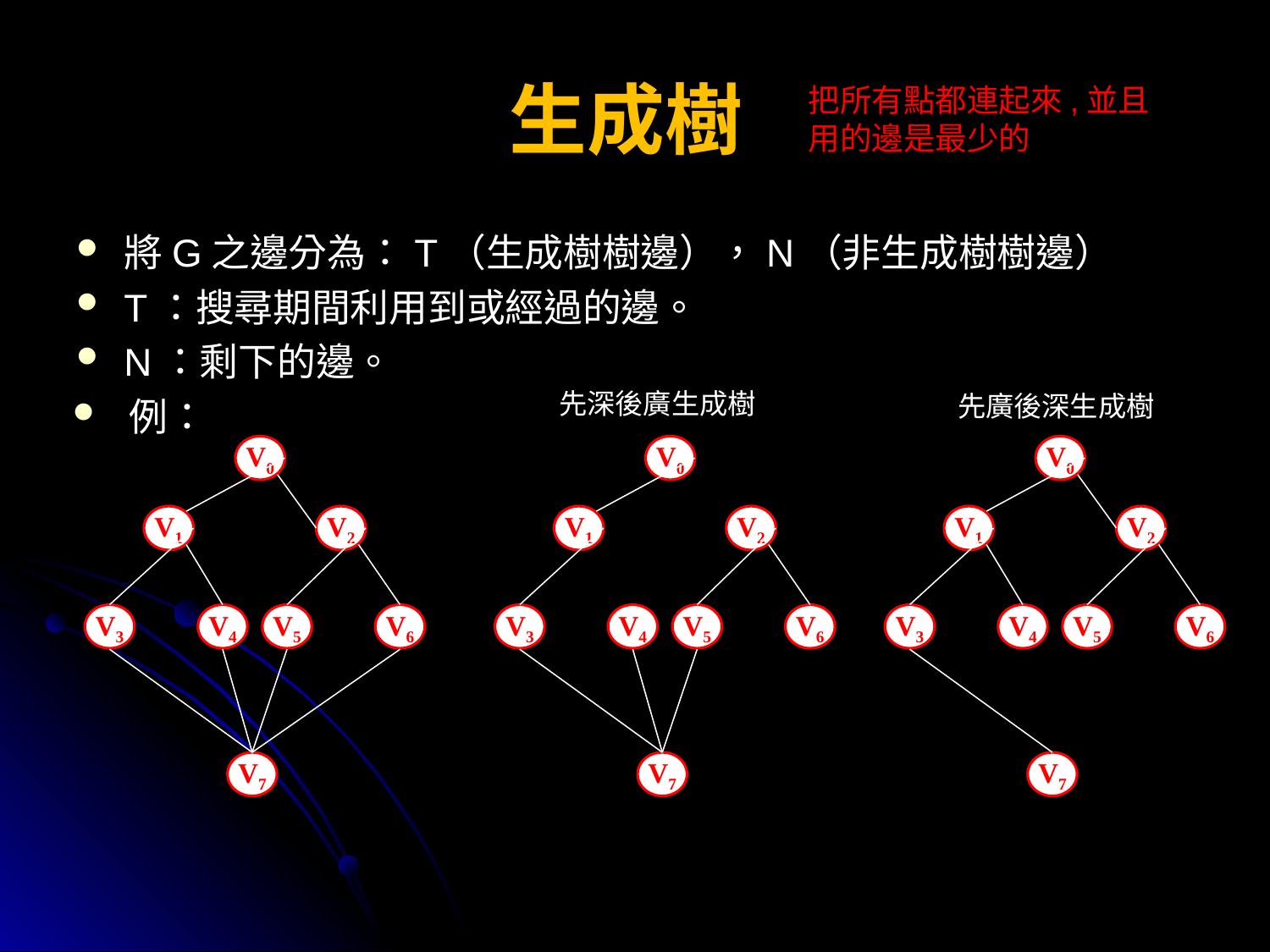

# 生成樹
把所有點都連起來,並且
用的邊是最少的
將G之邊分為：T（生成樹樹邊），N（非生成樹樹邊）
T：搜尋期間利用到或經過的邊。
N：剩下的邊。
先深後廣生成樹
先廣後深生成樹
  例：
V0
V1
V2
V3
V4
V5
V6
V7
V0
V1
V2
V3
V4
V5
V6
V7
V0
V1
V2
V3
V4
V5
V6
V7